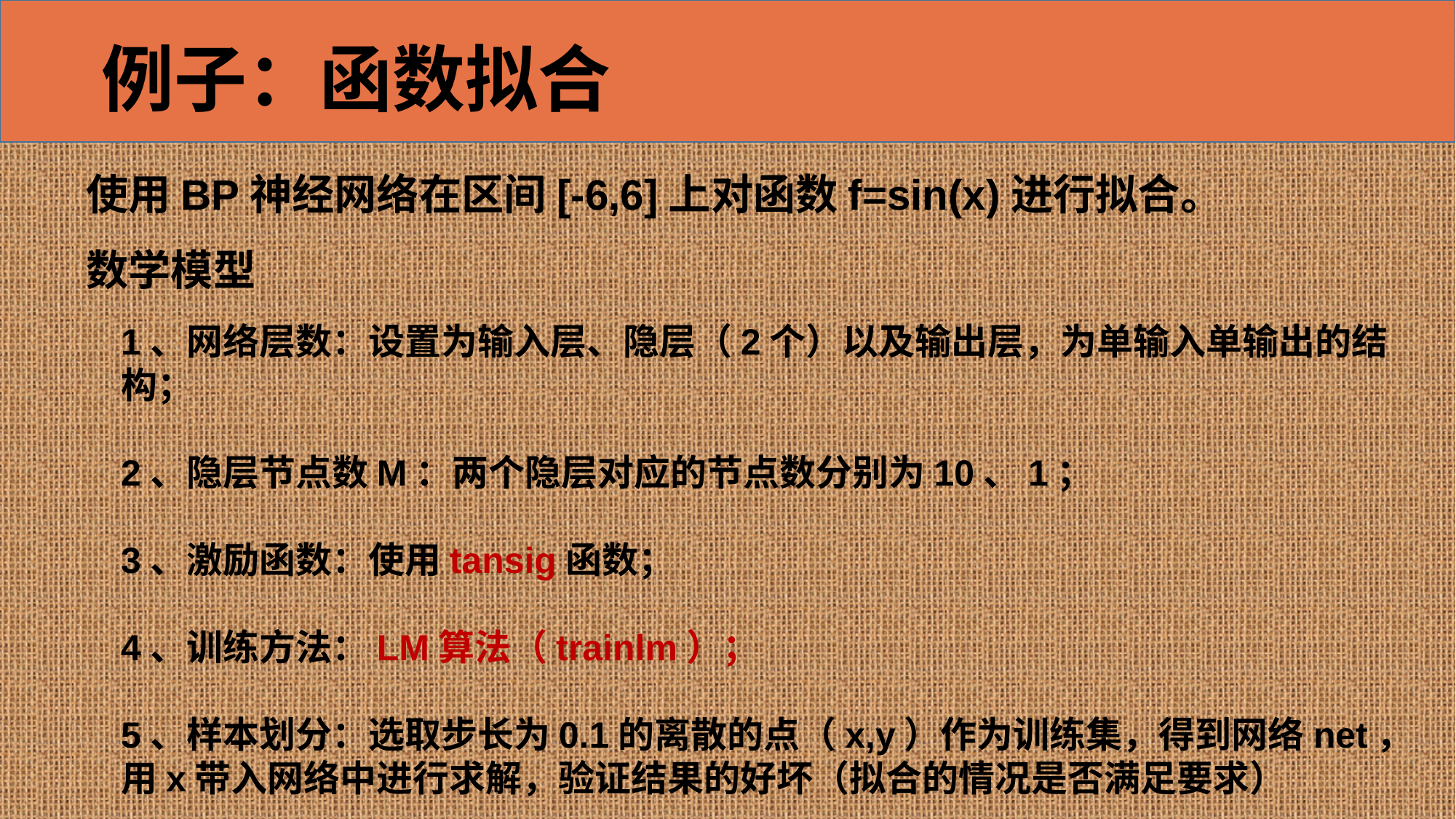

例子：函数拟合
使用BP神经网络在区间[-6,6]上对函数f=sin(x)进行拟合。
数学模型
1、网络层数：设置为输入层、隐层（2个）以及输出层，为单输入单输出的结构；

2、隐层节点数M：两个隐层对应的节点数分别为10、1；

3、激励函数：使用tansig函数；

4、训练方法：LM算法（trainlm）；

5、样本划分：选取步长为0.1的离散的点（x,y）作为训练集，得到网络net，用x带入网络中进行求解，验证结果的好坏（拟合的情况是否满足要求）